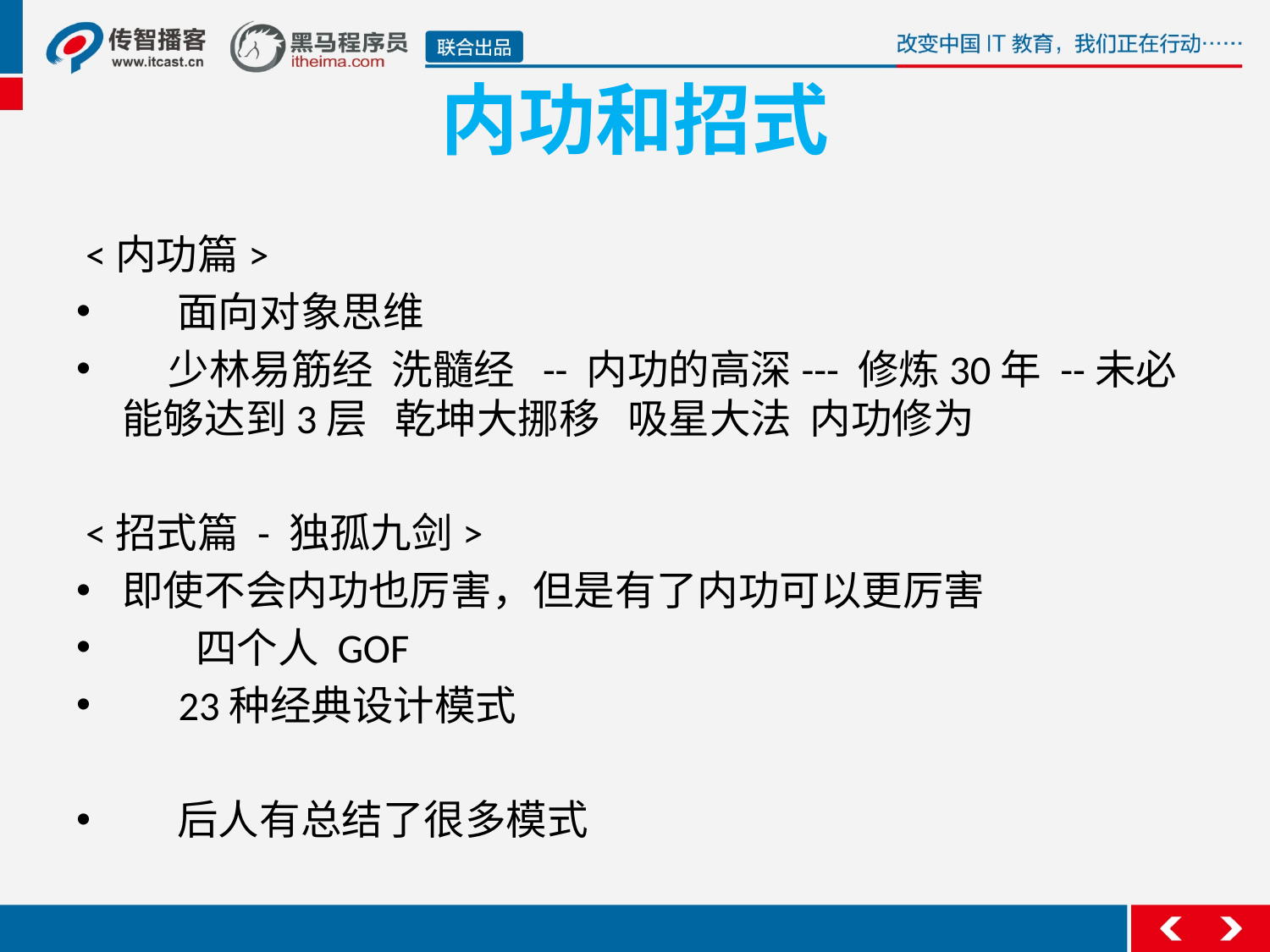

# 内功和招式
 <内功篇>
     面向对象思维
    少林易筋经  洗髓经  -- 内功的高深--- 修炼30年 --未必能够达到3层   乾坤大挪移   吸星大法  内功修为

 <招式篇 - 独孤九剑>
	即使不会内功也厉害，但是有了内功可以更厉害
       四个人 GOF
      23种经典设计模式

     后人有总结了很多模式